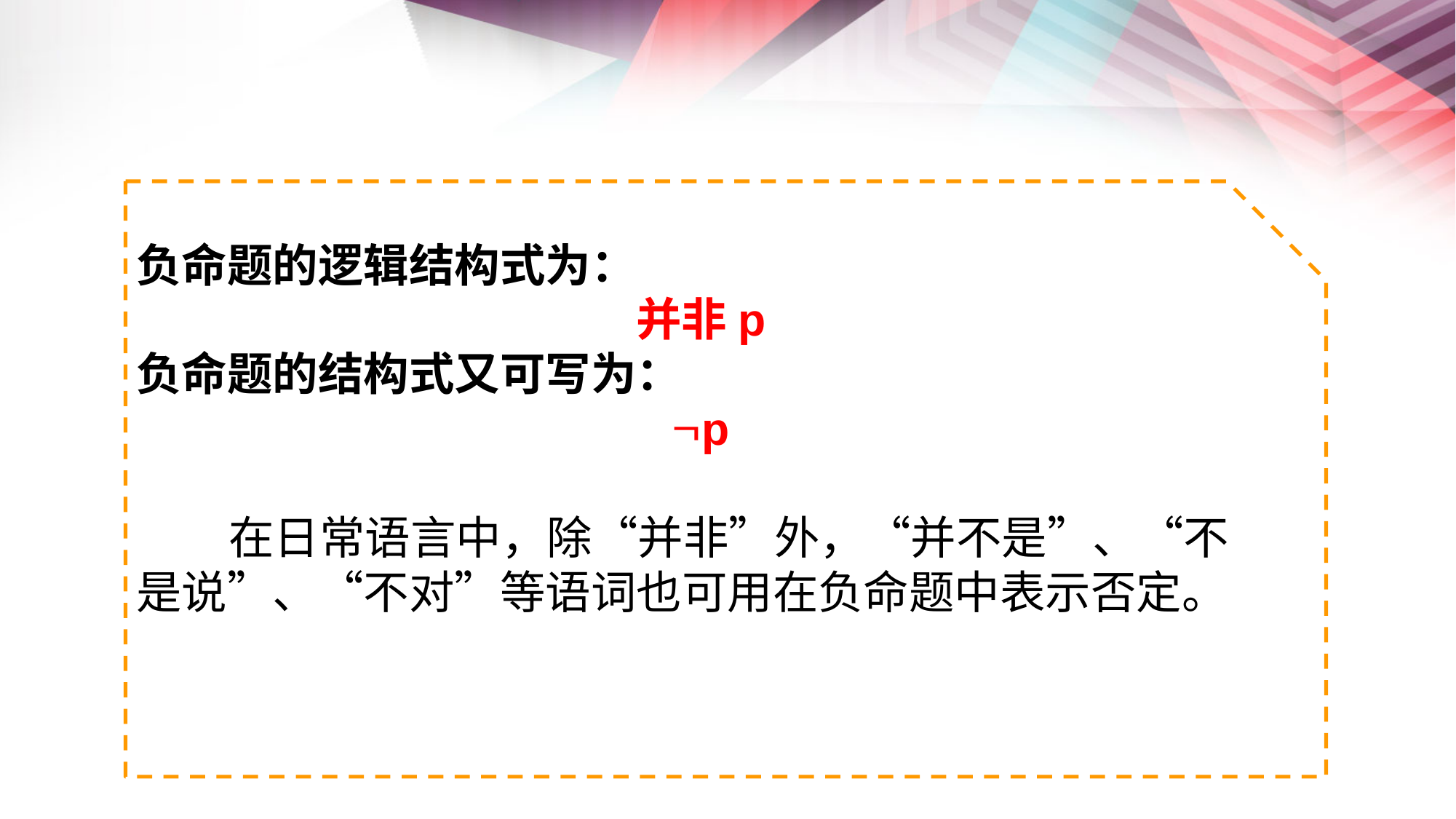

负命题的逻辑结构式为：
并非p
负命题的结构式又可写为：
¬p

        在日常语言中，除“并非”外，“并不是”、“不是说”、“不对”等语词也可用在负命题中表示否定。